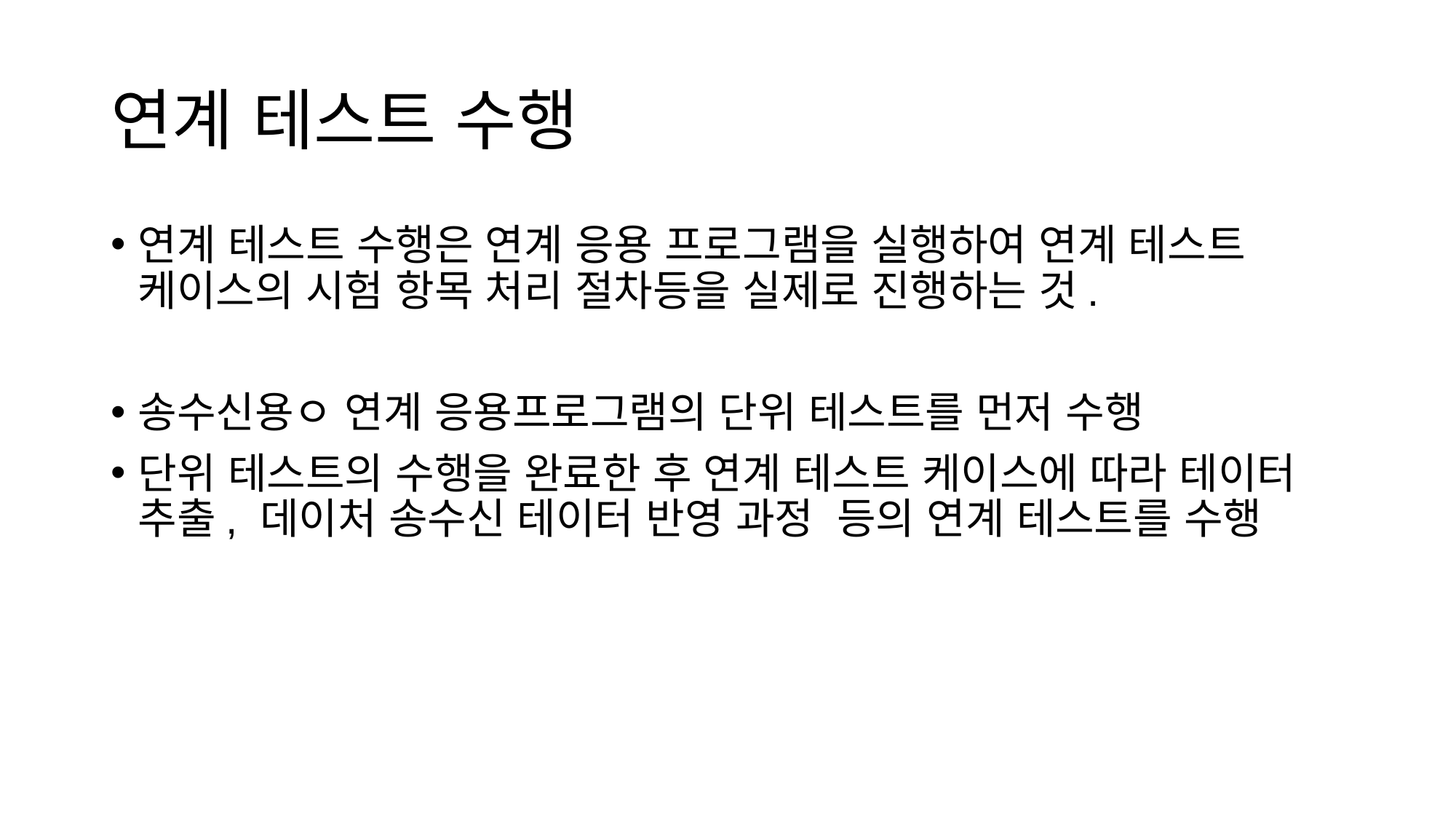

# 연계 테스트 수행
연계 테스트 수행은 연계 응용 프로그램을 실행하여 연계 테스트 케이스의 시험 항목 처리 절차등을 실제로 진행하는 것.

송수신용ㅇ 연계 응용프로그램의 단위 테스트를 먼저 수행
단위 테스트의 수행을 완료한 후 연계 테스트 케이스에 따라 테이터 추출, 데이처 송수신 테이터 반영 과정  등의 연계 테스트를 수행